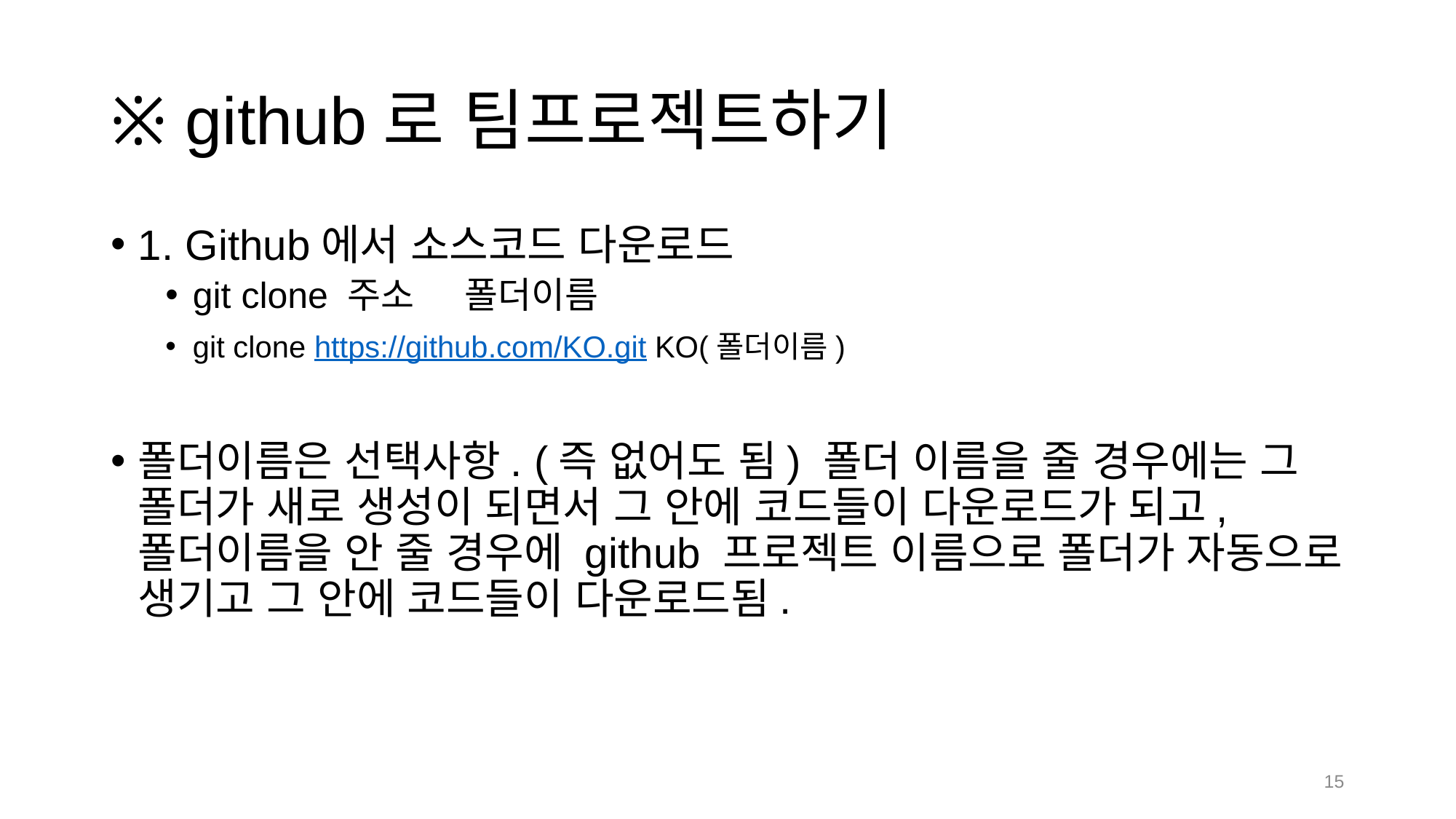

# ※ github로 팀프로젝트하기
1. Github에서 소스코드 다운로드
git clone 주소     폴더이름
git clone https://github.com/KO.git KO(폴더이름)

폴더이름은 선택사항. (즉 없어도 됨) 폴더 이름을 줄 경우에는 그 폴더가 새로 생성이 되면서 그 안에 코드들이 다운로드가 되고, 폴더이름을 안 줄 경우에 github 프로젝트 이름으로 폴더가 자동으로 생기고 그 안에 코드들이 다운로드됨.
15